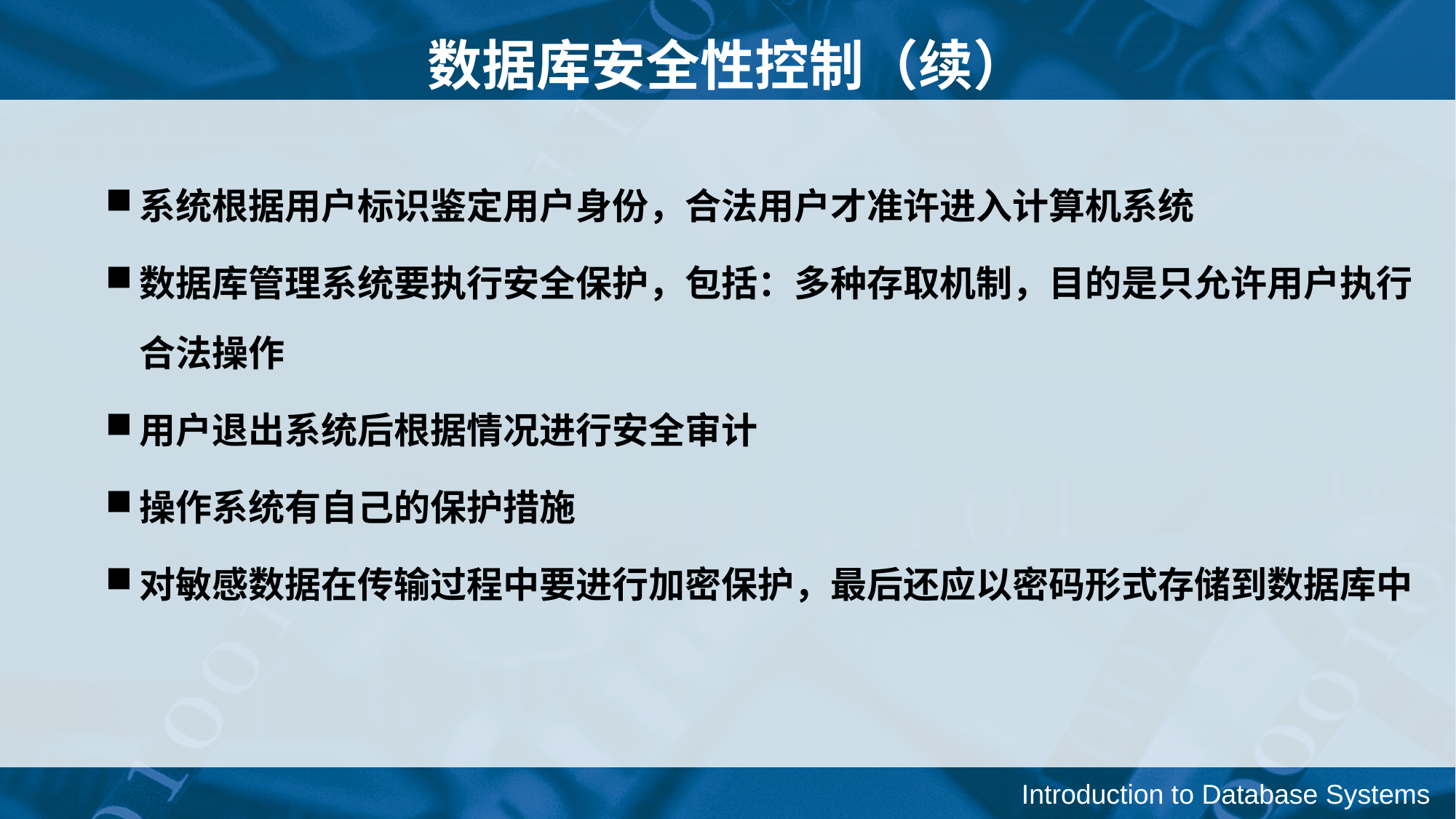

# 数据库安全性控制（续）
系统根据用户标识鉴定用户身份，合法用户才准许进入计算机系统
数据库管理系统要执行安全保护，包括：多种存取机制，目的是只允许用户执行合法操作
用户退出系统后根据情况进行安全审计
操作系统有自己的保护措施
对敏感数据在传输过程中要进行加密保护，最后还应以密码形式存储到数据库中